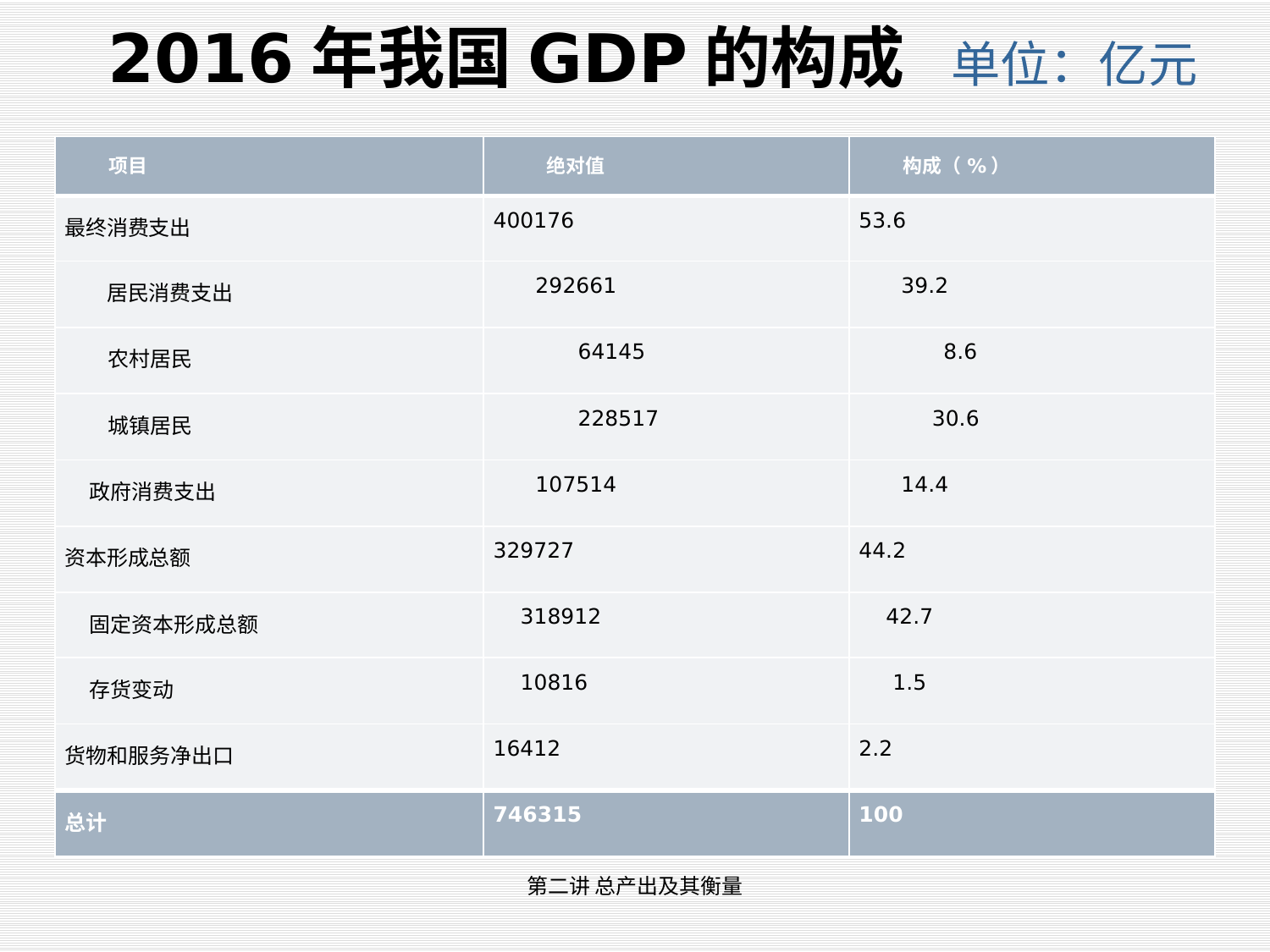

# 2016年我国GDP的构成   单位：亿元
| 项目 | 绝对值 | 构成（%） |
| --- | --- | --- |
| 最终消费支出 | 400176 | 53.6 |
| 居民消费支出 | 292661 | 39.2 |
| 农村居民 | 64145 | 8.6 |
| 城镇居民 | 228517 | 30.6 |
| 政府消费支出 | 107514 | 14.4 |
| 资本形成总额 | 329727 | 44.2 |
| 固定资本形成总额 | 318912 | 42.7 |
| 存货变动 | 10816 | 1.5 |
| 货物和服务净出口 | 16412 | 2.2 |
| 总计 | 746315 | 100 |
来源：《中国统计年鉴，1998》
第二讲 总产出及其衡量